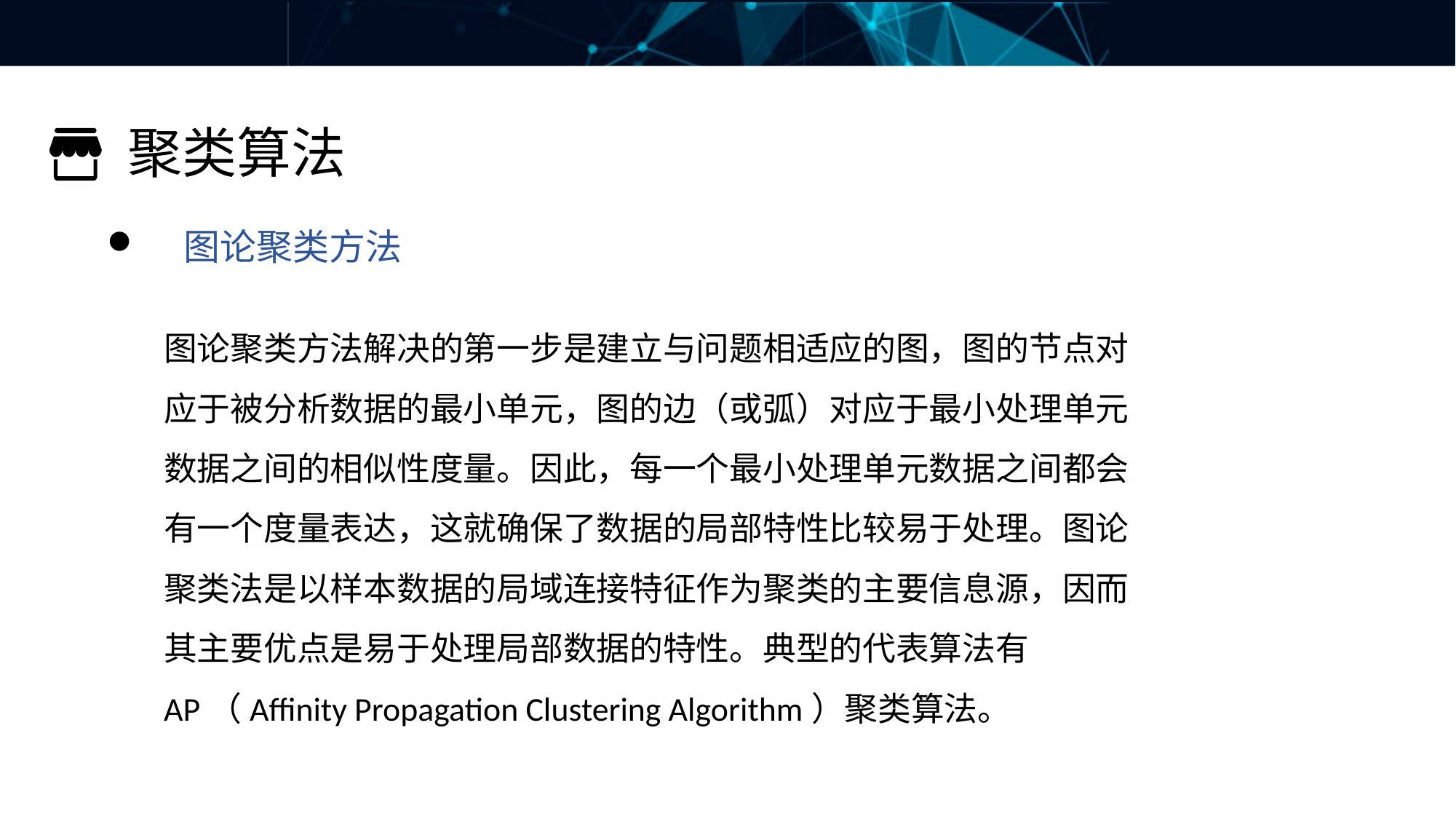

聚类算法

   图论聚类方法
图论聚类方法解决的第一步是建立与问题相适应的图，图的节点对应于被分析数据的最小单元，图的边（或弧）对应于最小处理单元数据之间的相似性度量。因此，每一个最小处理单元数据之间都会有一个度量表达，这就确保了数据的局部特性比较易于处理。图论聚类法是以样本数据的局域连接特征作为聚类的主要信息源，因而其主要优点是易于处理局部数据的特性。典型的代表算法有AP（Affinity Propagation Clustering Algorithm）聚类算法。